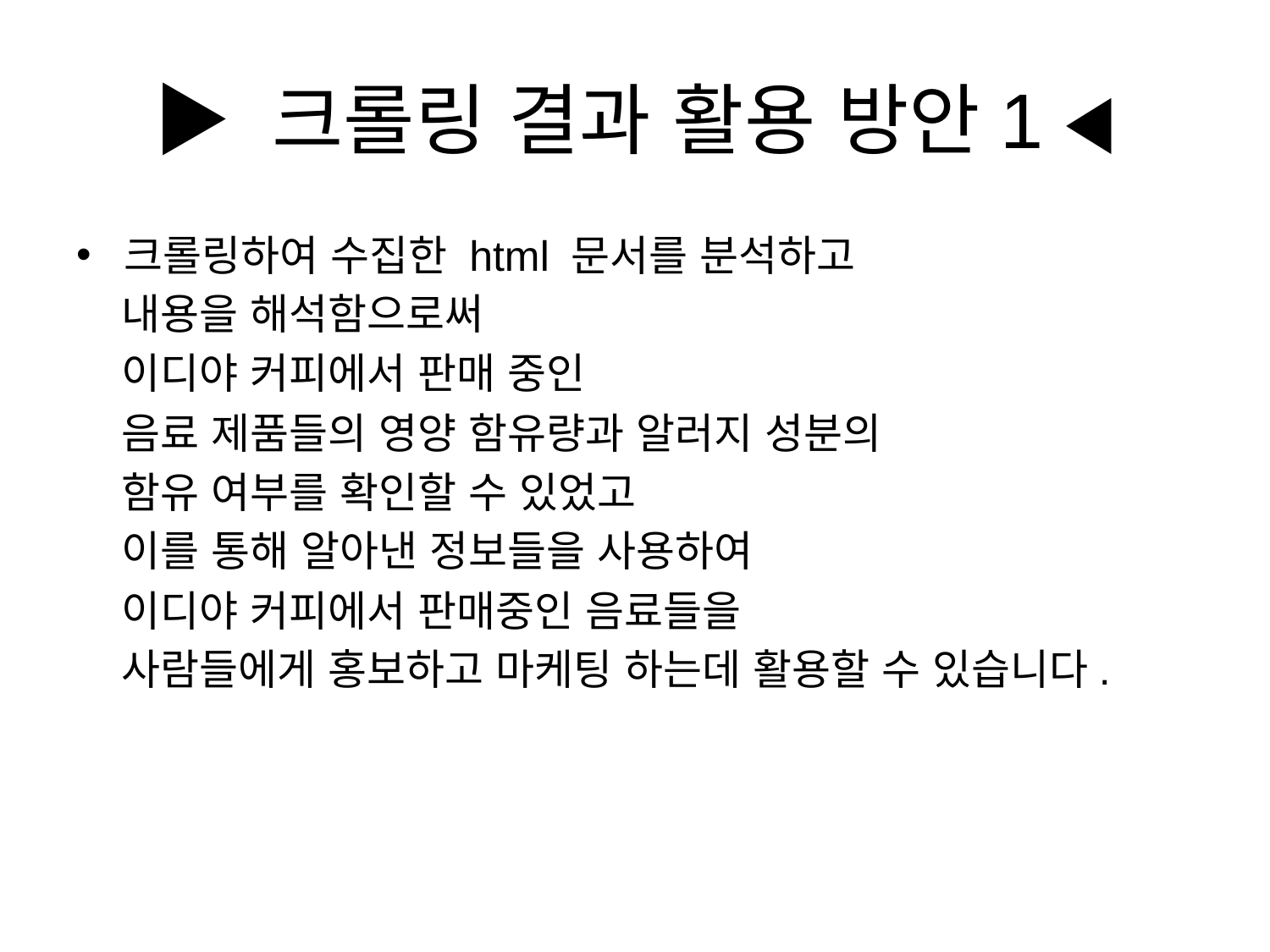

# ▶ 크롤링 결과 활용 방안1 ◀
크롤링하여 수집한 html 문서를 분석하고
   내용을 해석함으로써
   이디야 커피에서 판매 중인
   음료 제품들의 영양 함유량과 알러지 성분의
   함유 여부를 확인할 수 있었고
   이를 통해 알아낸 정보들을 사용하여
   이디야 커피에서 판매중인 음료들을
   사람들에게 홍보하고 마케팅 하는데 활용할 수 있습니다.